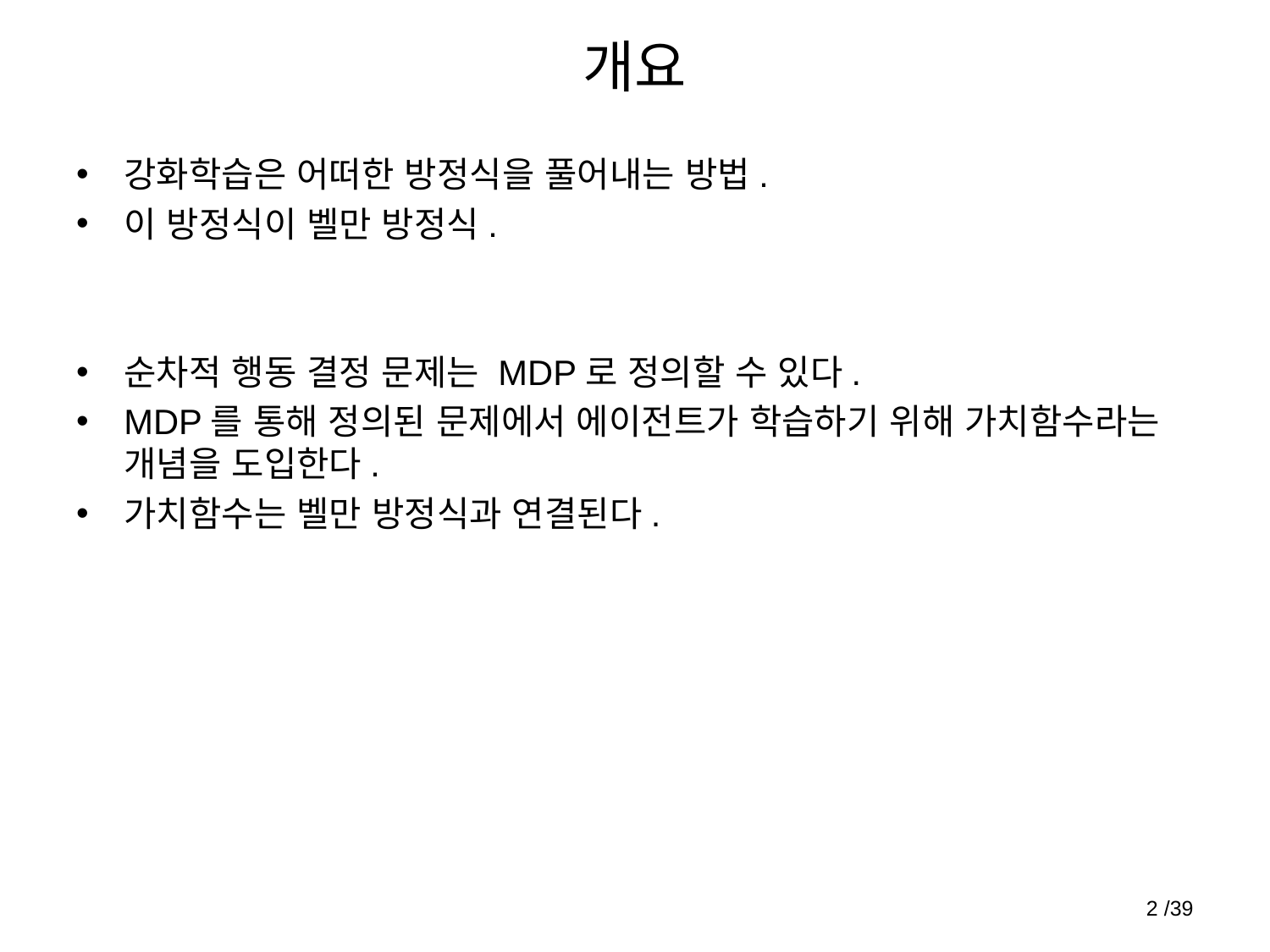

# 개요
강화학습은 어떠한 방정식을 풀어내는 방법.
이 방정식이 벨만 방정식.

순차적 행동 결정 문제는 MDP로 정의할 수 있다.
MDP를 통해 정의된 문제에서 에이전트가 학습하기 위해 가치함수라는 개념을 도입한다.
가치함수는 벨만 방정식과 연결된다.
2 /39